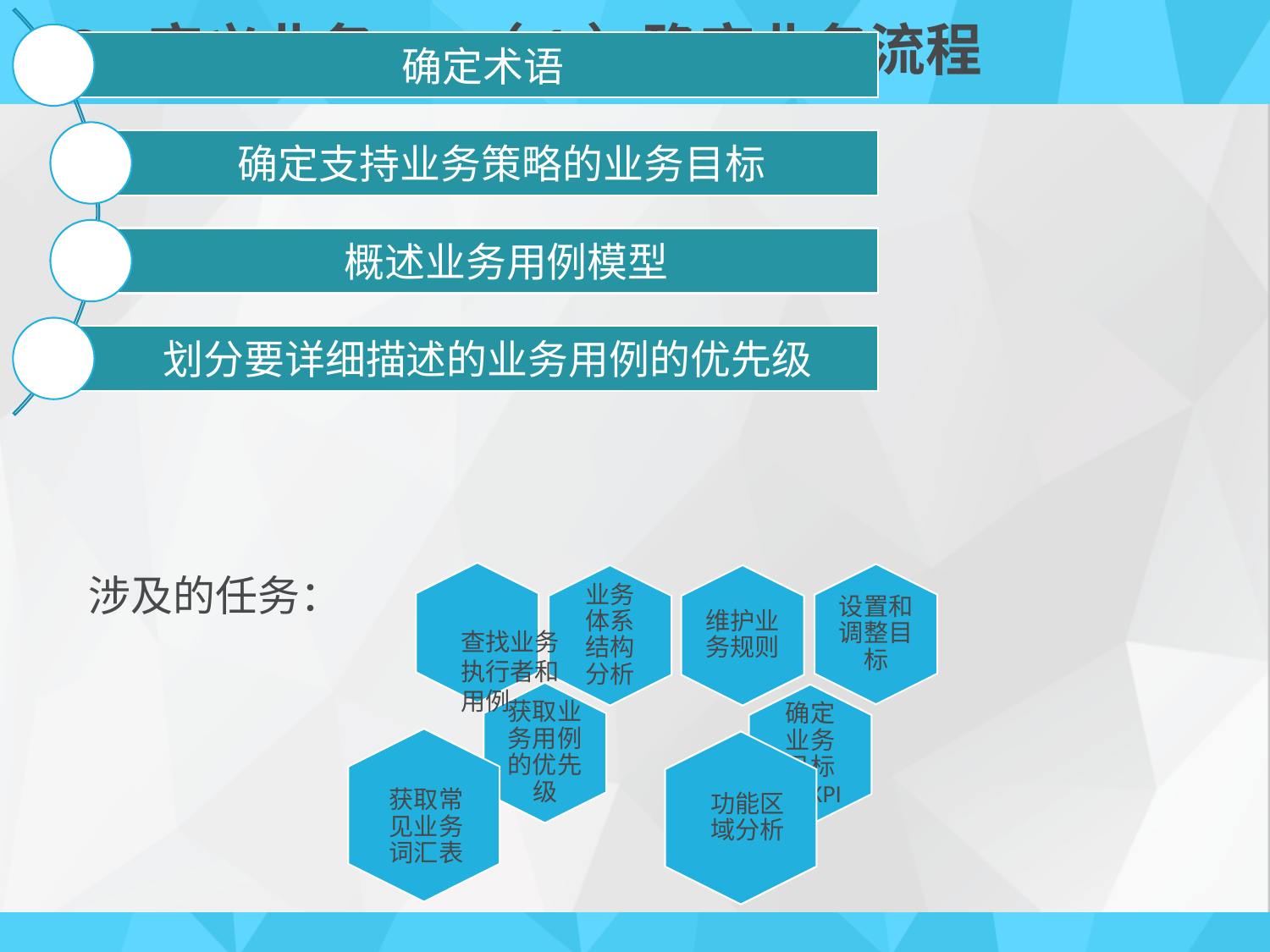

# 3.定义业务--（1）确定业务流程
目的：

涉及的任务：
确定术语
确定支持业务策略的业务目标
概述业务用例模型
划分要详细描述的业务用例的优先级
确定业务目标和KPI
设置和调整目标
业务体系结构分析
维护业务规则

获取业务用例的优先级

获取常见业务词汇表

功能区域分析
查找业务执行者和用例